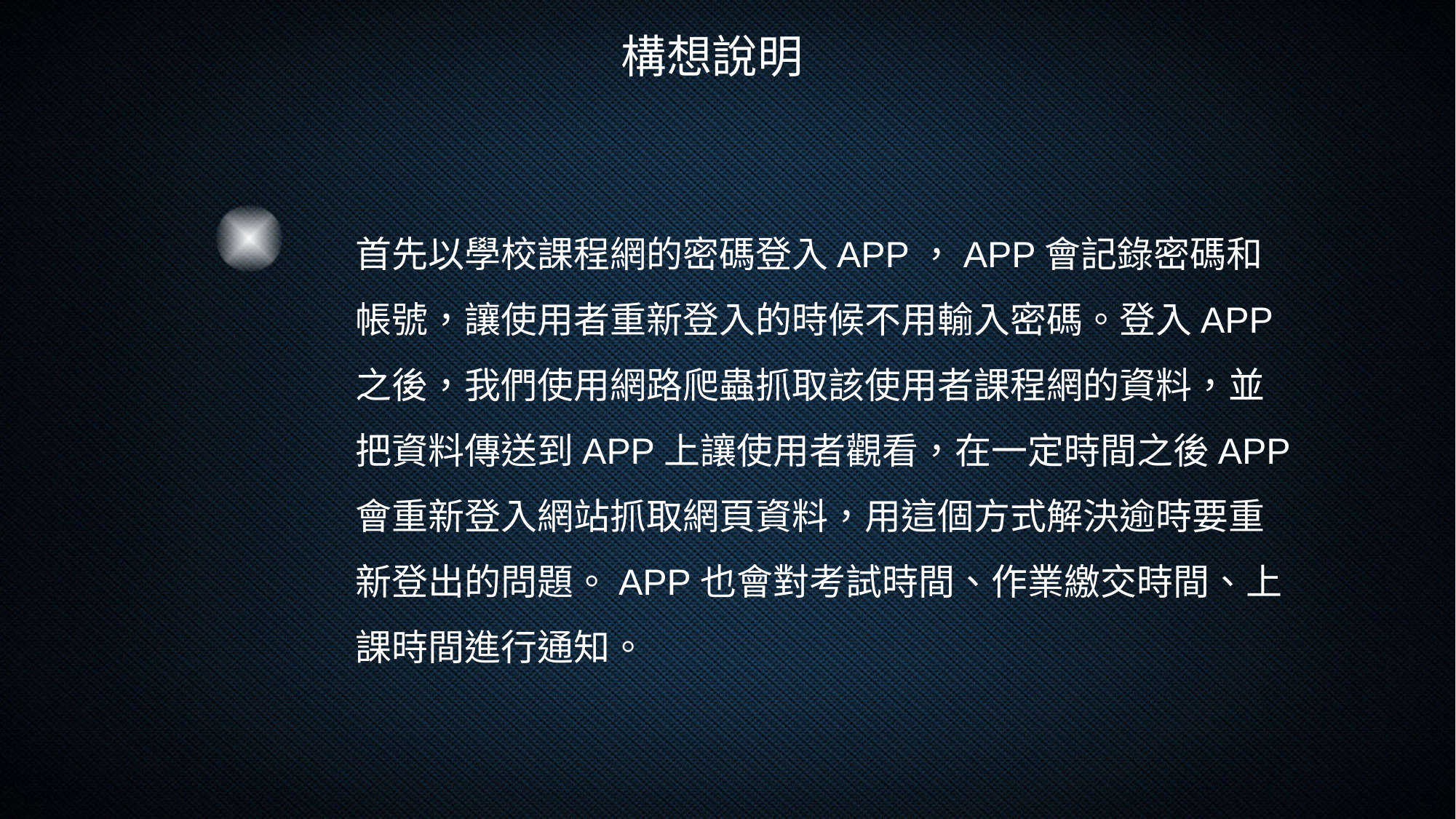

構想說明

首先以學校課程網的密碼登入APP，APP會記錄密碼和帳號，讓使用者重新登入的時候不用輸入密碼。登入APP之後，我們使用網路爬蟲抓取該使用者課程網的資料，並把資料傳送到APP上讓使用者觀看，在一定時間之後APP會重新登入網站抓取網頁資料，用這個方式解決逾時要重新登出的問題。APP也會對考試時間、作業繳交時間、上課時間進行通知。